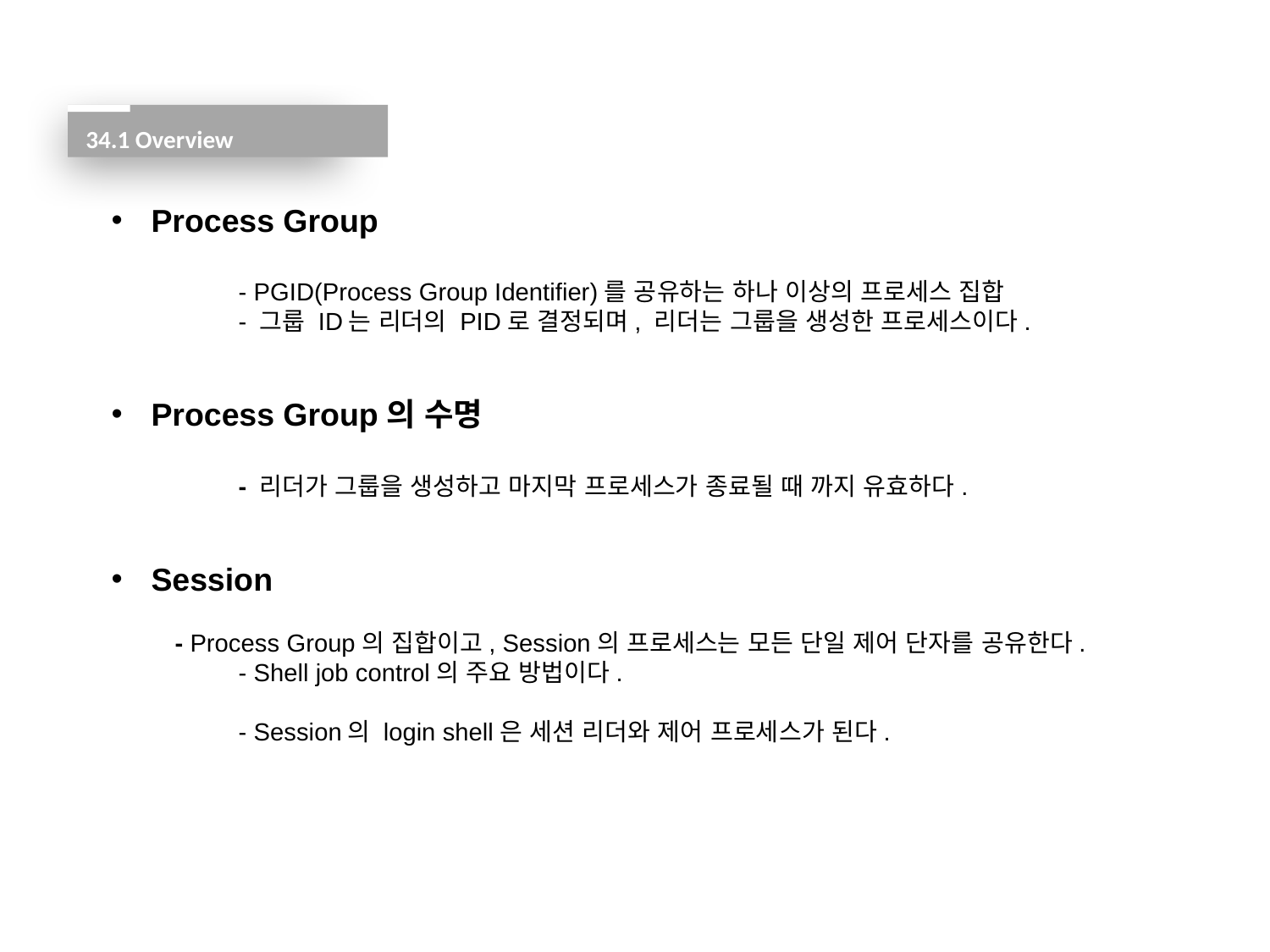

34.1 Overview

Process Group

	- PGID(Process Group Identifier)를 공유하는 하나 이상의 프로세스 집합
	- 그룹 ID는 리더의 PID로 결정되며, 리더는 그룹을 생성한 프로세스이다.

Process Group의 수명

	- 리더가 그룹을 생성하고 마지막 프로세스가 종료될 때 까지 유효하다.

Session

- Process Group의 집합이고, Session의 프로세스는 모든 단일 제어 단자를 공유한다.
	- Shell job control의 주요 방법이다.

	- Session의 login shell은 세션 리더와 제어 프로세스가 된다.